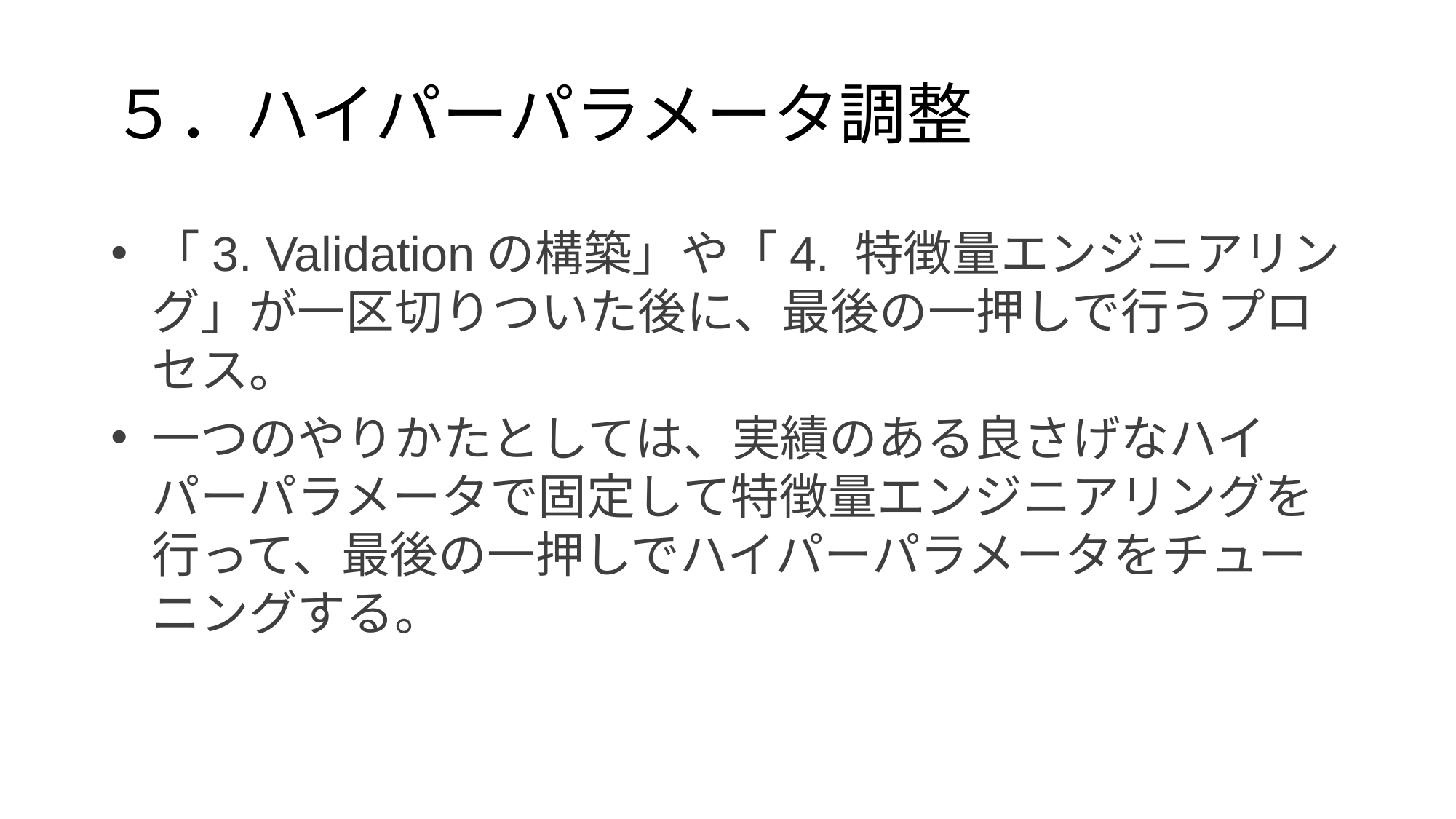

# ５．ハイパーパラメータ調整
「3. Validationの構築」や「4. 特徴量エンジニアリング」が一区切りついた後に、最後の一押しで行うプロセス。
一つのやりかたとしては、実績のある良さげなハイパーパラメータで固定して特徴量エンジニアリングを行って、最後の一押しでハイパーパラメータをチューニングする。